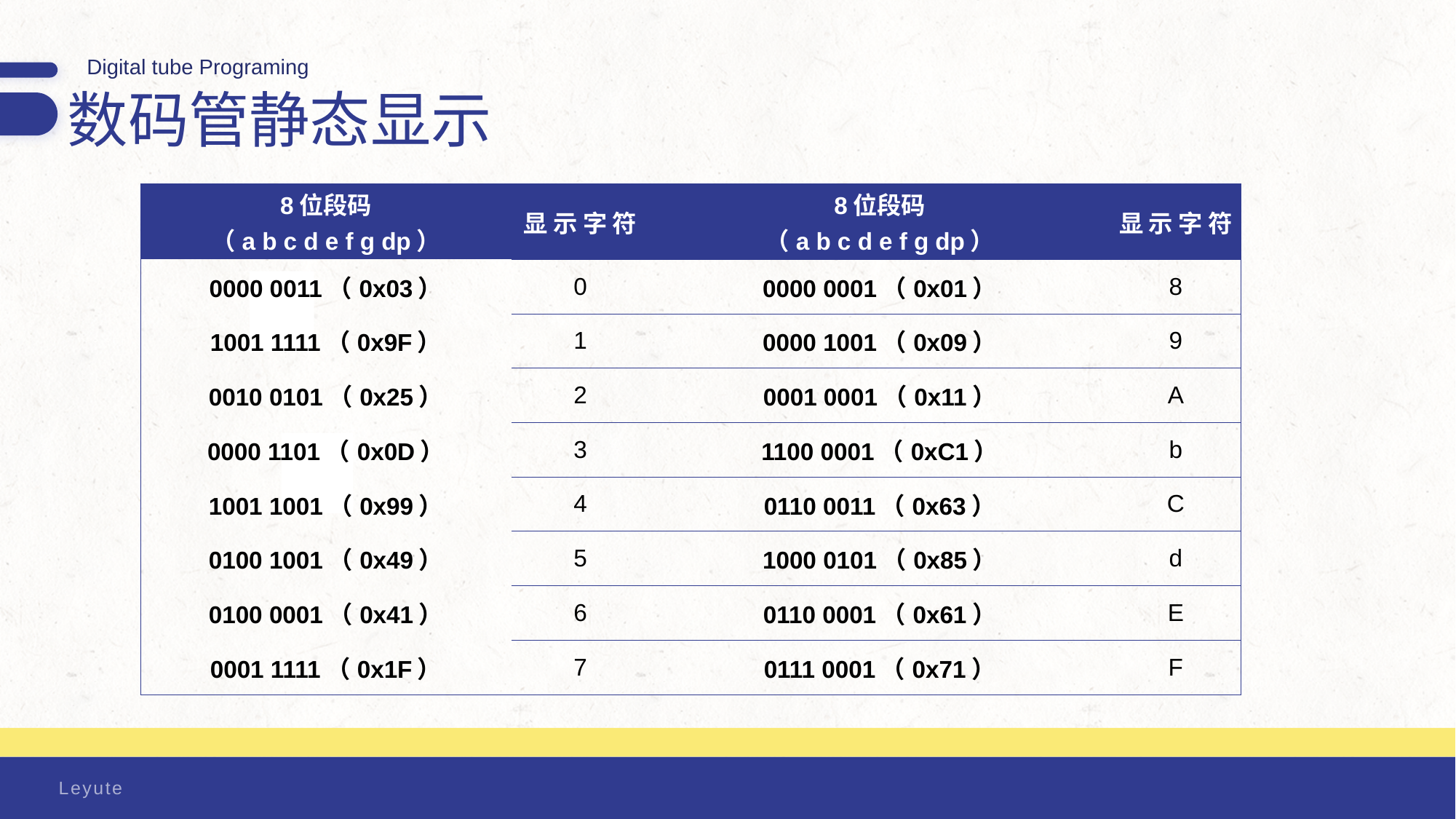

Digital tube Programing
数码管静态显示
| 8位段码 （a b c d e f g dp） | 显 示 字 符 | 8位段码 （a b c d e f g dp） | 显 示 字 符 |
| --- | --- | --- | --- |
| 0000 0011（0x03） | 0 | 0000 0001（0x01） | 8 |
| 1001 1111（0x9F） | 1 | 0000 1001（0x09） | 9 |
| 0010 0101（0x25） | 2 | 0001 0001（0x11） | A |
| 0000 1101（0x0D） | 3 | 1100 0001（0xC1） | b |
| 1001 1001（0x99） | 4 | 0110 0011（0x63） | C |
| 0100 1001（0x49） | 5 | 1000 0101（0x85） | d |
| 0100 0001（0x41） | 6 | 0110 0001（0x61） | E |
| 0001 1111（0x1F） | 7 | 0111 0001（0x71） | F |